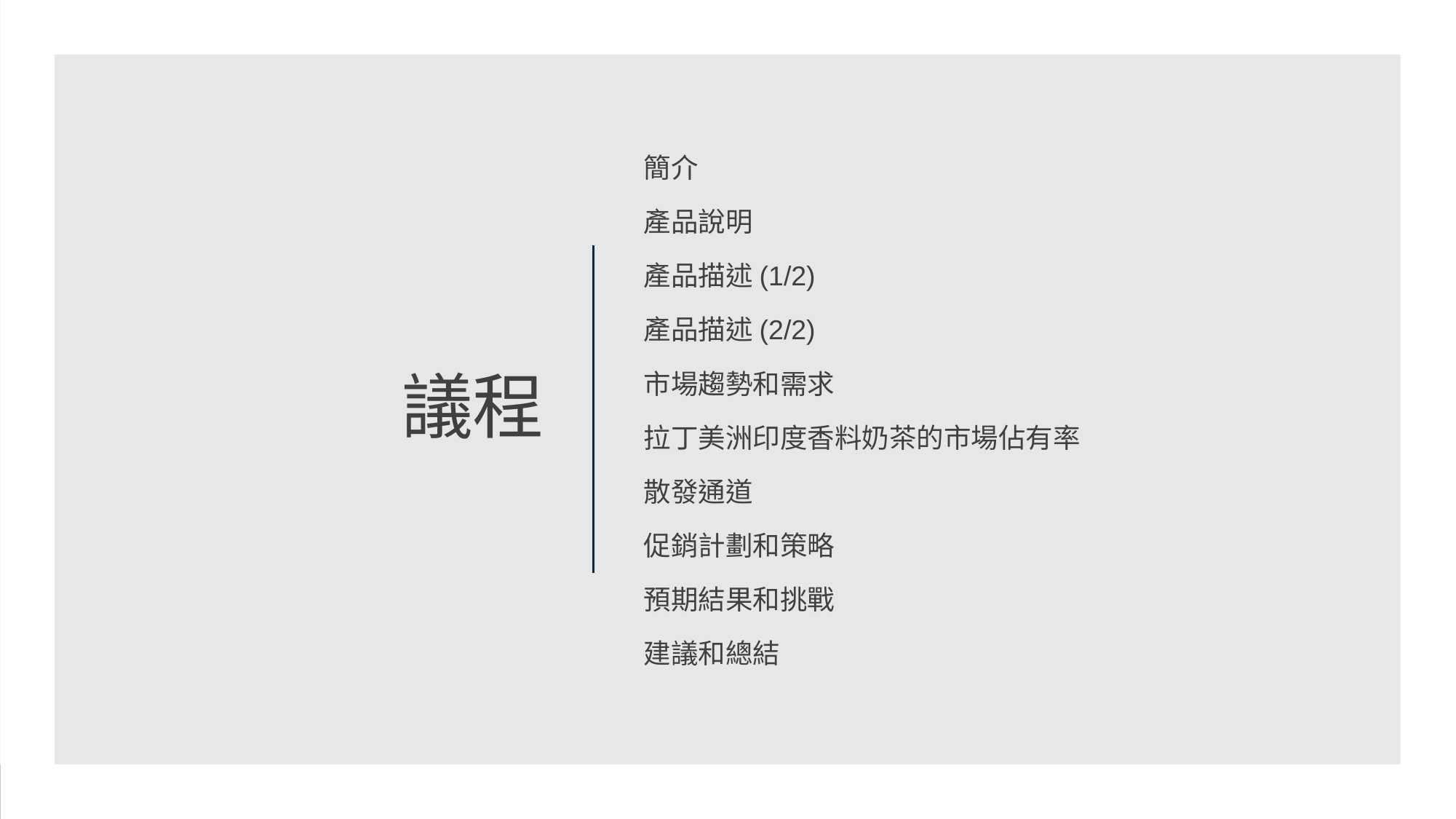

簡介
產品說明
產品描述(1/2)
產品描述(2/2)
市場趨勢和需求
拉丁美洲印度香料奶茶的市場佔有率
散發通道
促銷計劃和策略
預期結果和挑戰
建議和總結
# 議程